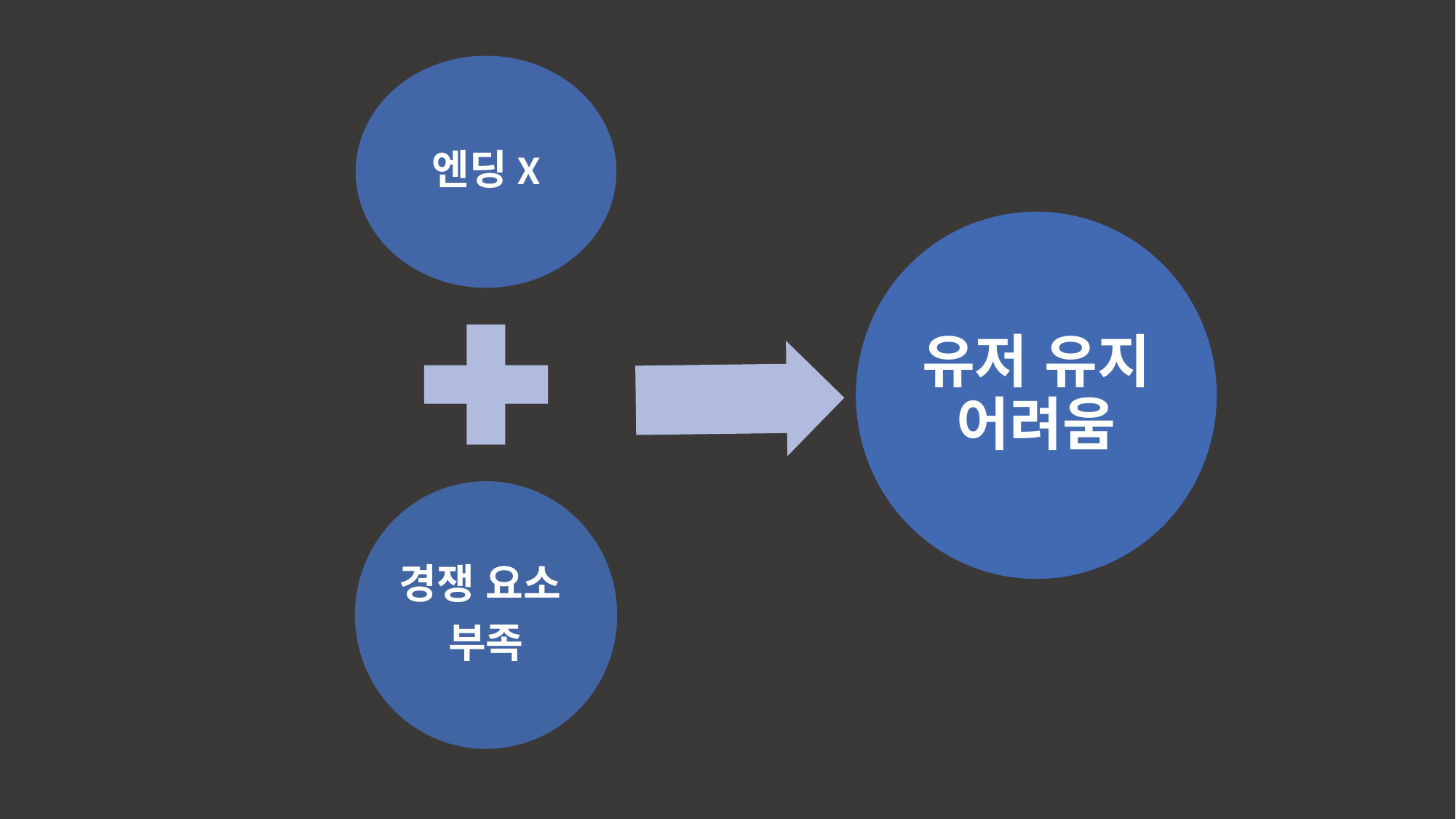

엔딩X

경쟁 요소
부족

유저 유지 어려움